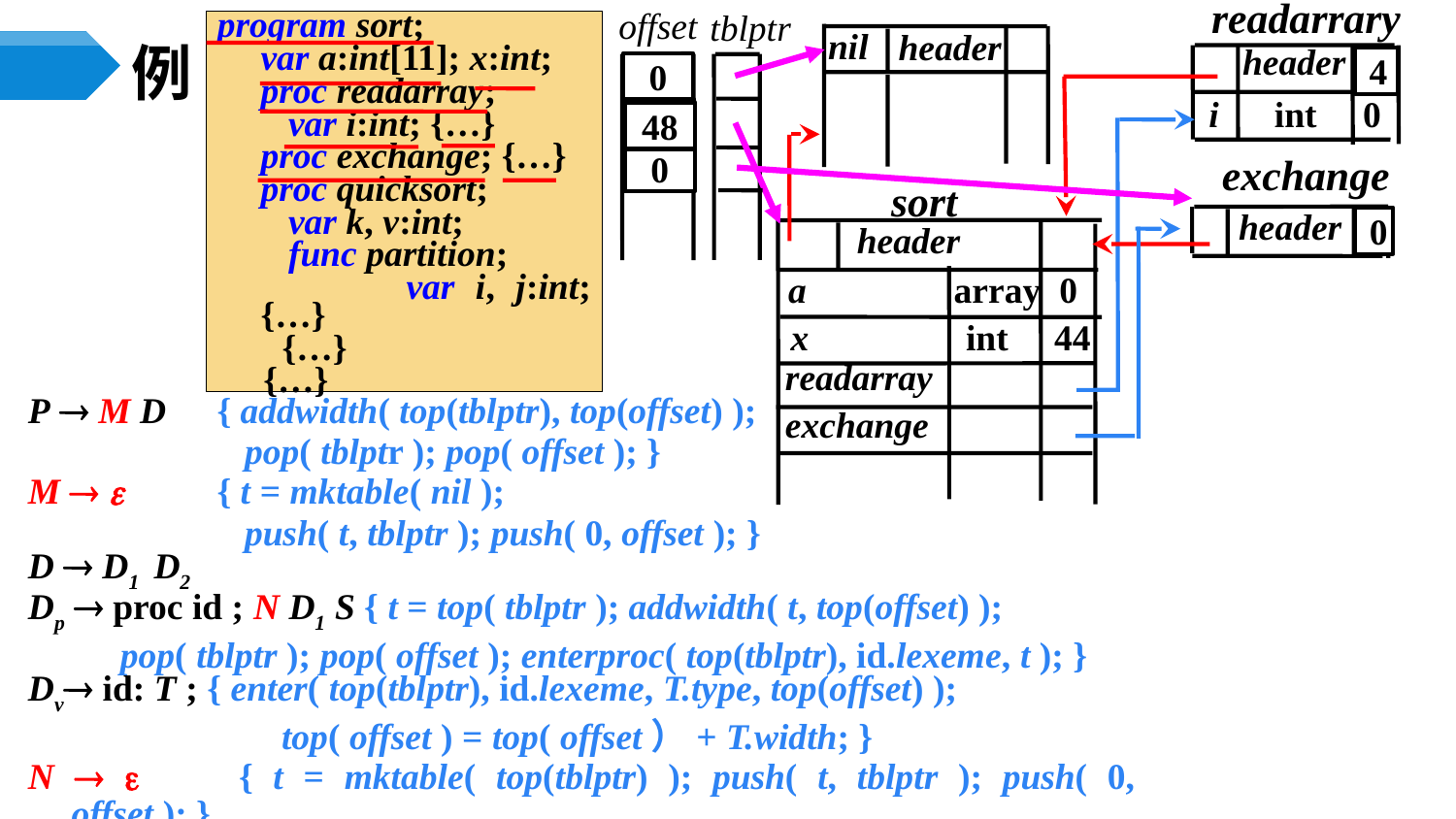

readarrary
header

offset
tblptr

program sort;
	var a:int[11]; x:int;
   	proc readarray;
	   var i:int; {…}
	proc exchange; {…}
	proc quicksort;
	   var k, v:int;
	   func partition;
		var i, j:int; {…}
       {…}
     {…}
header
nil

# 例

4
0

i      int     0

40
0

48

readarray

sort
header

exchange
header

0

0

exchange

a                array  0

x                 int     44

P → M D	{ addwidth( top(tblptr), top(offset) );
		   pop( tblptr ); pop( offset ); }
M → ε	{ t = mktable( nil );
		   push( t, tblptr ); push( 0, offset ); }
D → D1  D2
Dp → proc id ; N D1 S { t = top( tblptr ); addwidth( t, top(offset) );
          pop( tblptr ); pop( offset ); enterproc( top(tblptr), id.lexeme, t ); }
Dv→ id: T ; { enter( top(tblptr), id.lexeme, T.type, top(offset) );
	       	       top( offset ) = top( offset）+ T.width; }
N → ε	{ t = mktable( top(tblptr) ); push( t, tblptr ); push( 0, offset ); }